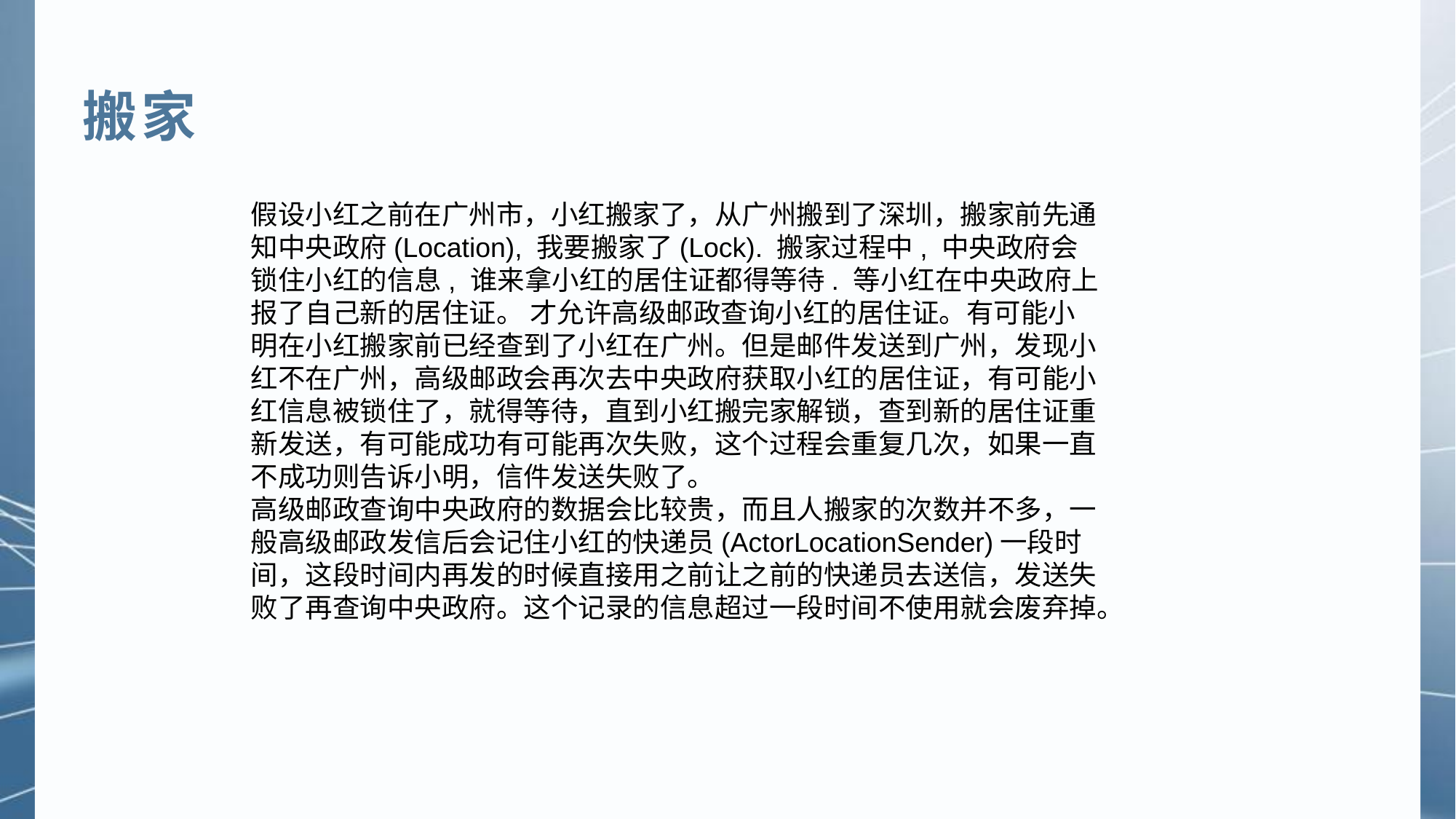

搬家
假设小红之前在广州市，小红搬家了，从广州搬到了深圳，搬家前先通知中央政府(Location), 我要搬家了(Lock). 搬家过程中, 中央政府会锁住小红的信息, 谁来拿小红的居住证都得等待. 等小红在中央政府上报了自己新的居住证。 才允许高级邮政查询小红的居住证。有可能小明在小红搬家前已经查到了小红在广州。但是邮件发送到广州，发现小红不在广州，高级邮政会再次去中央政府获取小红的居住证，有可能小红信息被锁住了，就得等待，直到小红搬完家解锁，查到新的居住证重新发送，有可能成功有可能再次失败，这个过程会重复几次，如果一直不成功则告诉小明，信件发送失败了。
高级邮政查询中央政府的数据会比较贵，而且人搬家的次数并不多，一般高级邮政发信后会记住小红的快递员(ActorLocationSender)一段时间，这段时间内再发的时候直接用之前让之前的快递员去送信，发送失败了再查询中央政府。这个记录的信息超过一段时间不使用就会废弃掉。